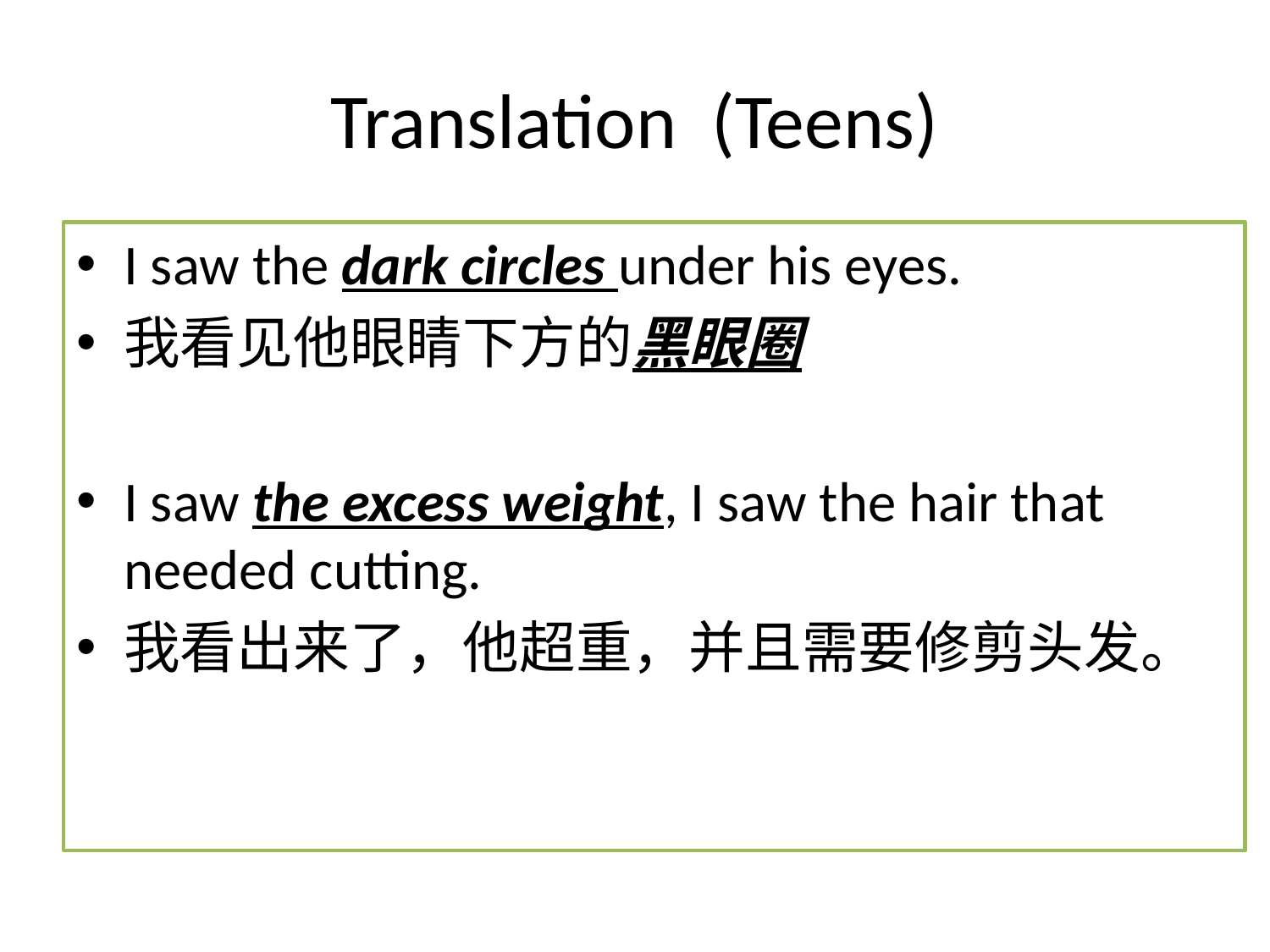

# Translation  (Teens)
I saw the dark circles under his eyes.
我看见他眼睛下方的黑眼圈

I saw the excess weight, I saw the hair that needed cutting.
我看出来了，他超重，并且需要修剪头发。